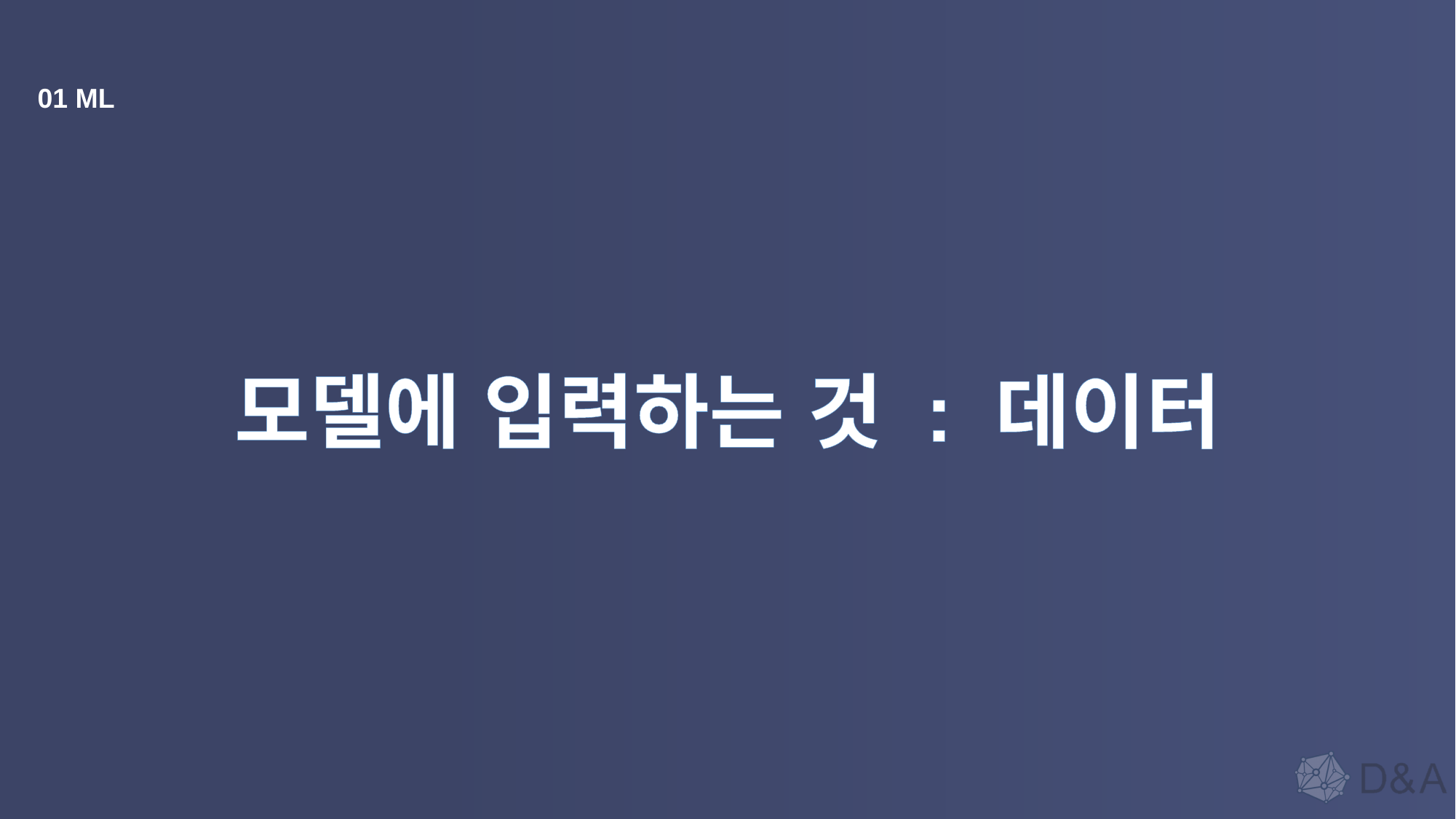

01 ML

모델에 입력하는 것 : 데이터